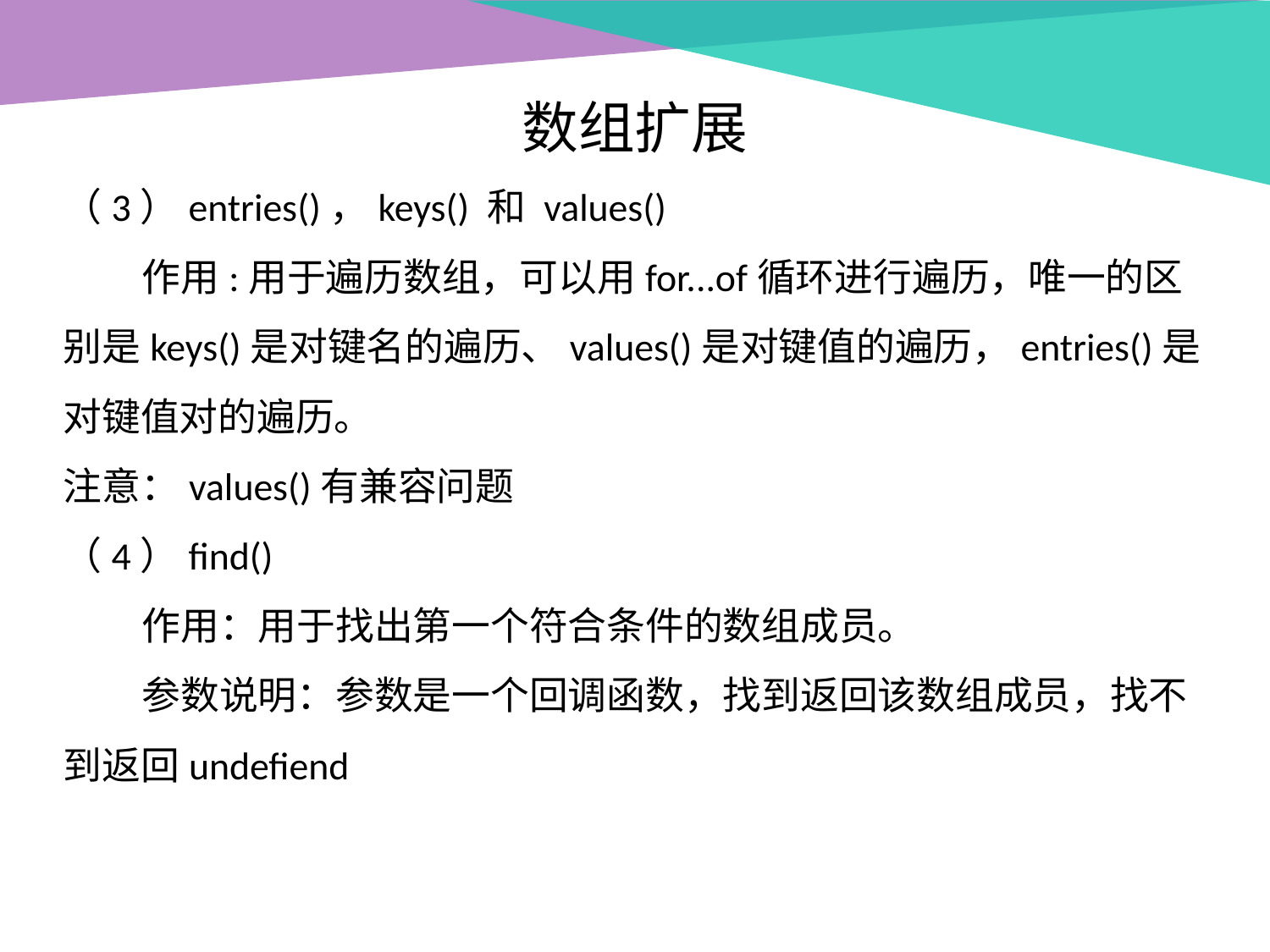

数组扩展
（3）entries()，keys() 和 values()
        作用:用于遍历数组，可以用for...of循环进行遍历，唯一的区别是keys()是对键名的遍历、values()是对键值的遍历，entries()是对键值对的遍历。
注意：values()有兼容问题
（4）find()
        作用：用于找出第一个符合条件的数组成员。
        参数说明：参数是一个回调函数，找到返回该数组成员，找不到返回undefiend